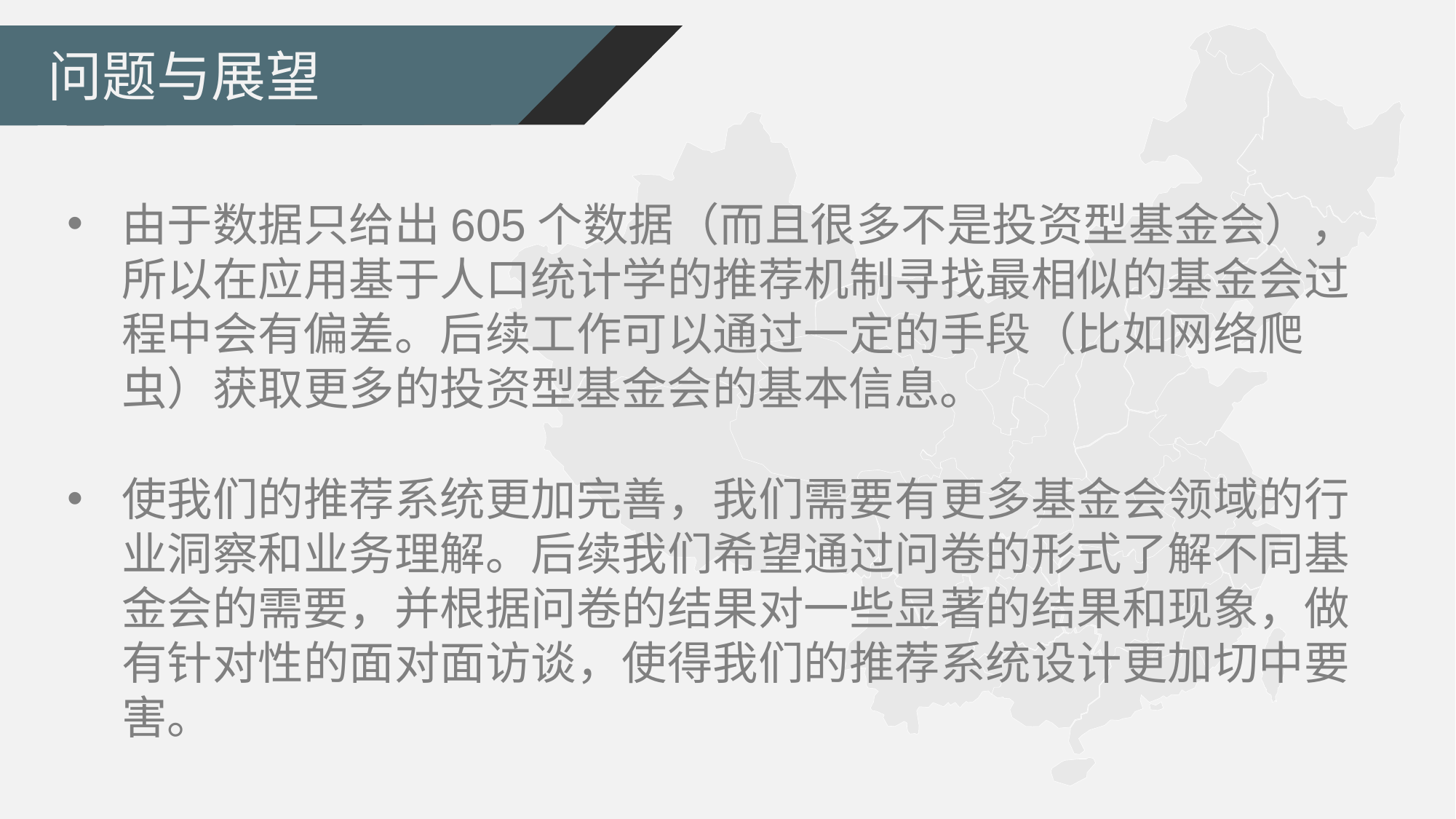

问题与展望
由于数据只给出605个数据（而且很多不是投资型基金会），所以在应用基于人口统计学的推荐机制寻找最相似的基金会过程中会有偏差。后续工作可以通过一定的手段（比如网络爬虫）获取更多的投资型基金会的基本信息。
使我们的推荐系统更加完善，我们需要有更多基金会领域的行业洞察和业务理解。后续我们希望通过问卷的形式了解不同基金会的需要，并根据问卷的结果对一些显著的结果和现象，做有针对性的面对面访谈，使得我们的推荐系统设计更加切中要害。